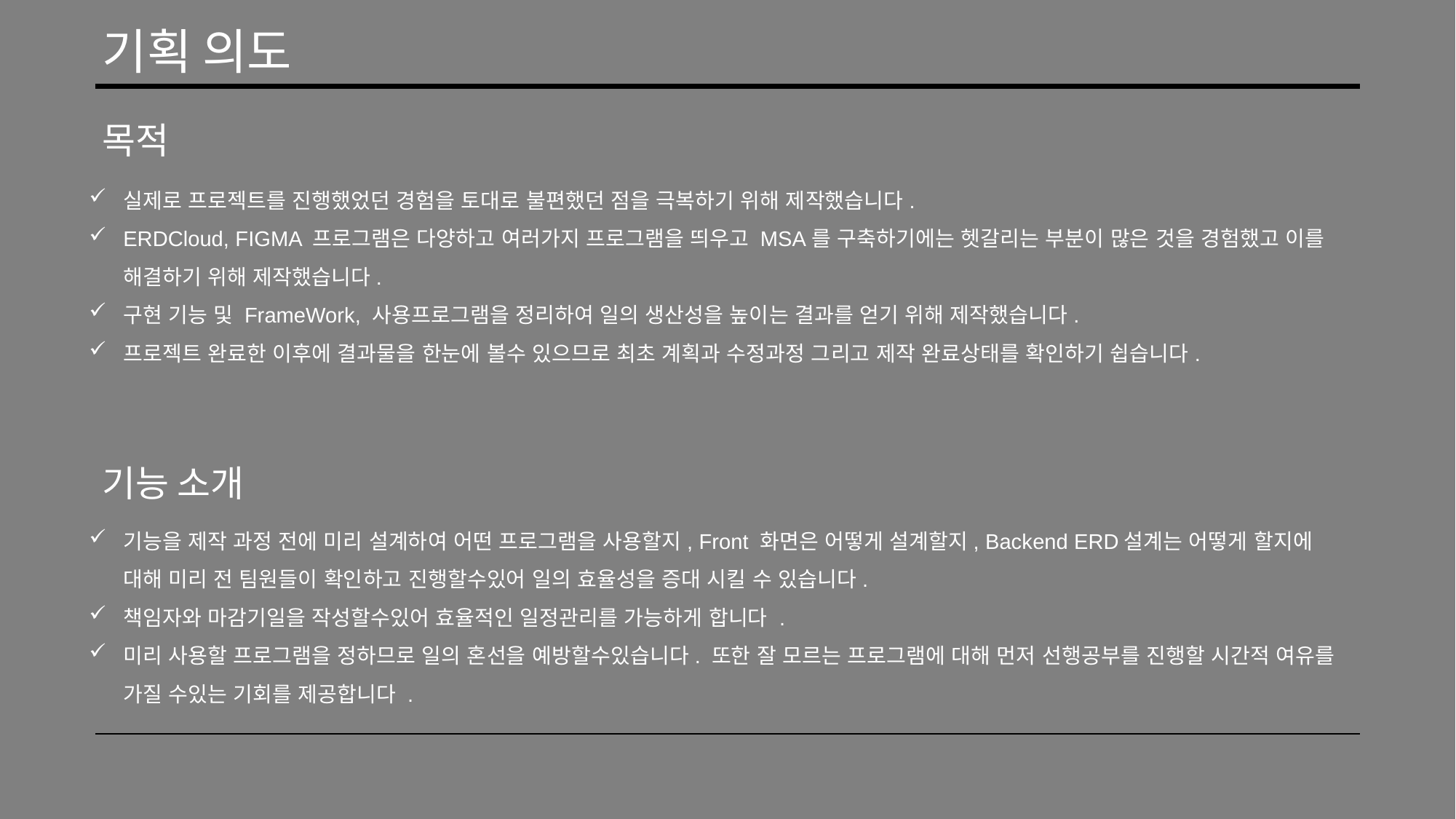

기획 의도
목적
실제로 프로젝트를 진행했었던 경험을 토대로 불편했던 점을 극복하기 위해 제작했습니다.
ERDCloud, FIGMA 프로그램은 다양하고 여러가지 프로그램을 띄우고 MSA를 구축하기에는 헷갈리는 부분이 많은 것을 경험했고 이를 해결하기 위해 제작했습니다.
구현 기능 및 FrameWork, 사용프로그램을 정리하여 일의 생산성을 높이는 결과를 얻기 위해 제작했습니다.
프로젝트 완료한 이후에 결과물을 한눈에 볼수 있으므로 최초 계획과 수정과정 그리고 제작 완료상태를 확인하기 쉽습니다.
기능 소개
기능을 제작 과정 전에 미리 설계하여 어떤 프로그램을 사용할지, Front 화면은 어떻게 설계할지, Backend ERD설계는 어떻게 할지에 대해 미리 전 팀원들이 확인하고 진행할수있어 일의 효율성을 증대 시킬 수 있습니다.
책임자와 마감기일을 작성할수있어 효율적인 일정관리를 가능하게 합니다 .
미리 사용할 프로그램을 정하므로 일의 혼선을 예방할수있습니다. 또한 잘 모르는 프로그램에 대해 먼저 선행공부를 진행할 시간적 여유를 가질 수있는 기회를 제공합니다 .